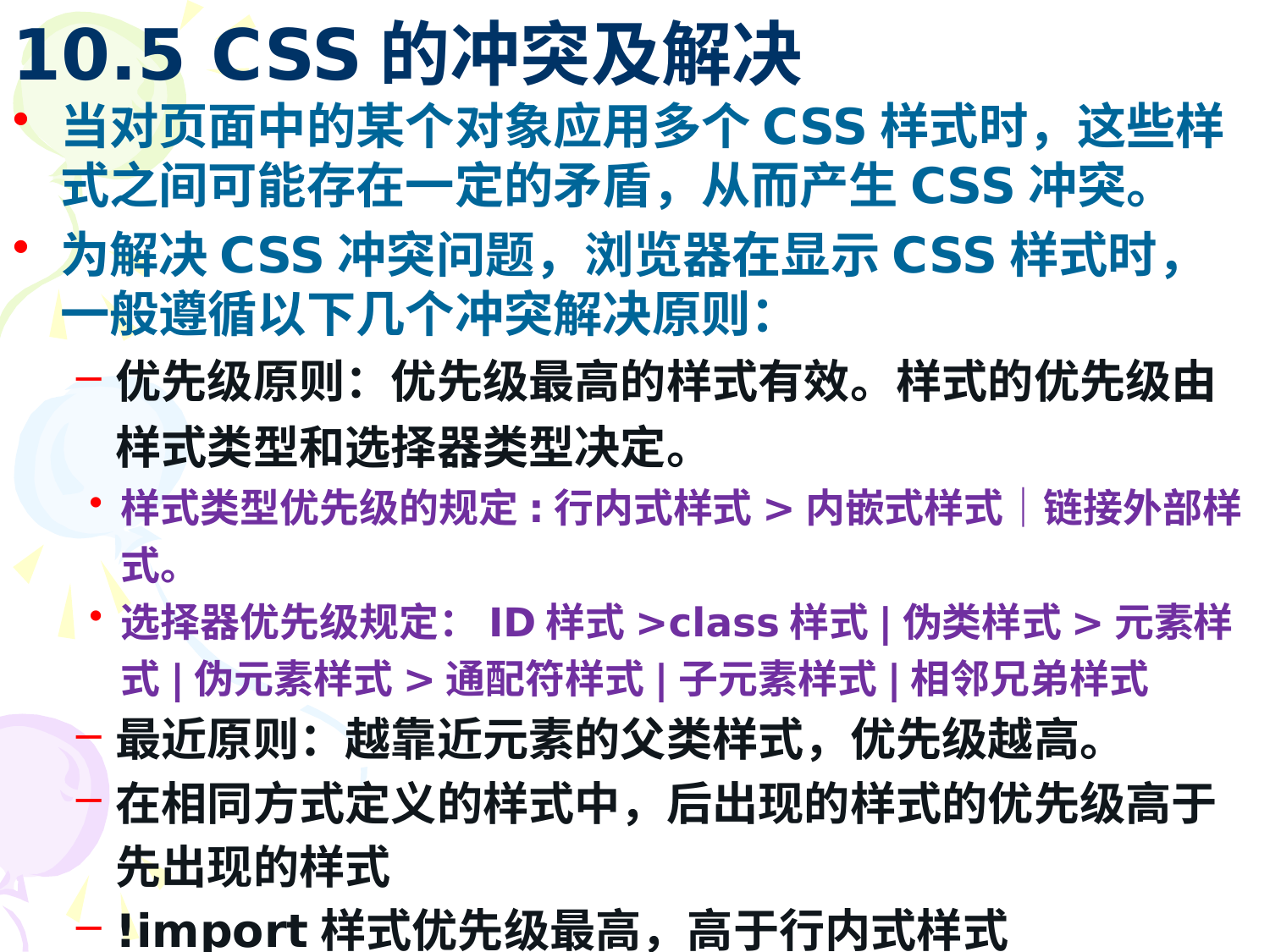

# 10.5 CSS的冲突及解决
当对页面中的某个对象应用多个CSS样式时，这些样式之间可能存在一定的矛盾，从而产生CSS冲突。
为解决CSS冲突问题，浏览器在显示CSS样式时，一般遵循以下几个冲突解决原则：
优先级原则：优先级最高的样式有效。样式的优先级由样式类型和选择器类型决定。
样式类型优先级的规定:行内式样式>内嵌式样式｜链接外部样式。
选择器优先级规定：ID样式>class样式|伪类样式>元素样式|伪元素样式>通配符样式|子元素样式|相邻兄弟样式
最近原则：越靠近元素的父类样式，优先级越高。
在相同方式定义的样式中，后出现的样式的优先级高于先出现的样式
!import样式优先级最高，高于行内式样式